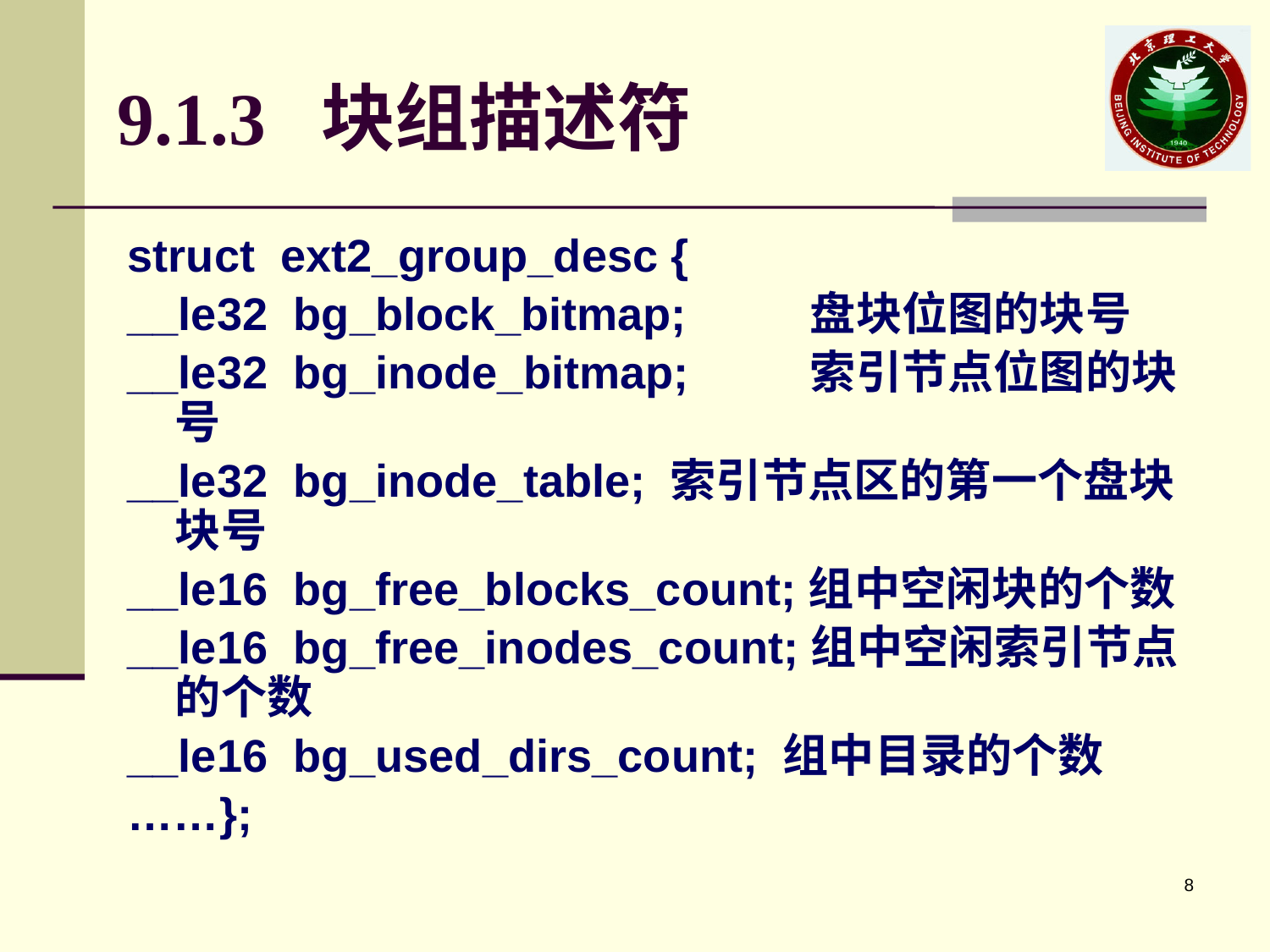

# 9.1.3  块组描述符
struct  ext2_group_desc {
__le32  bg_block_bitmap;	盘块位图的块号
__le32  bg_inode_bitmap;	索引节点位图的块号
__le32  bg_inode_table; 索引节点区的第一个盘块块号
__le16  bg_free_blocks_count;组中空闲块的个数
__le16  bg_free_inodes_count;组中空闲索引节点的个数
__le16  bg_used_dirs_count; 组中目录的个数
……};
8